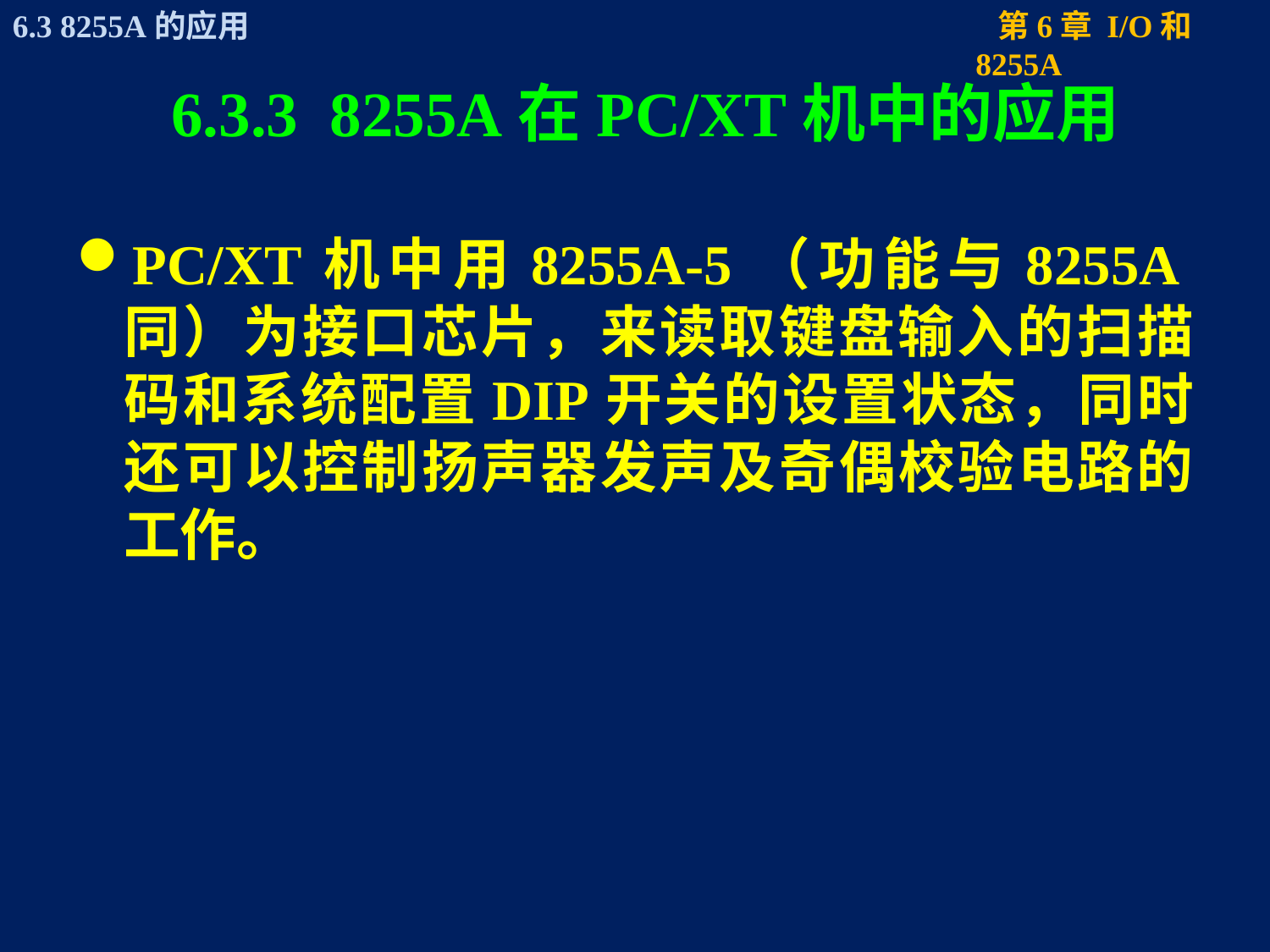

# 6.3.3  8255A在PC/XT机中的应用
PC/XT机中用8255A-5（功能与8255A同）为接口芯片，来读取键盘输入的扫描码和系统配置DIP开关的设置状态，同时还可以控制扬声器发声及奇偶校验电路的工作。